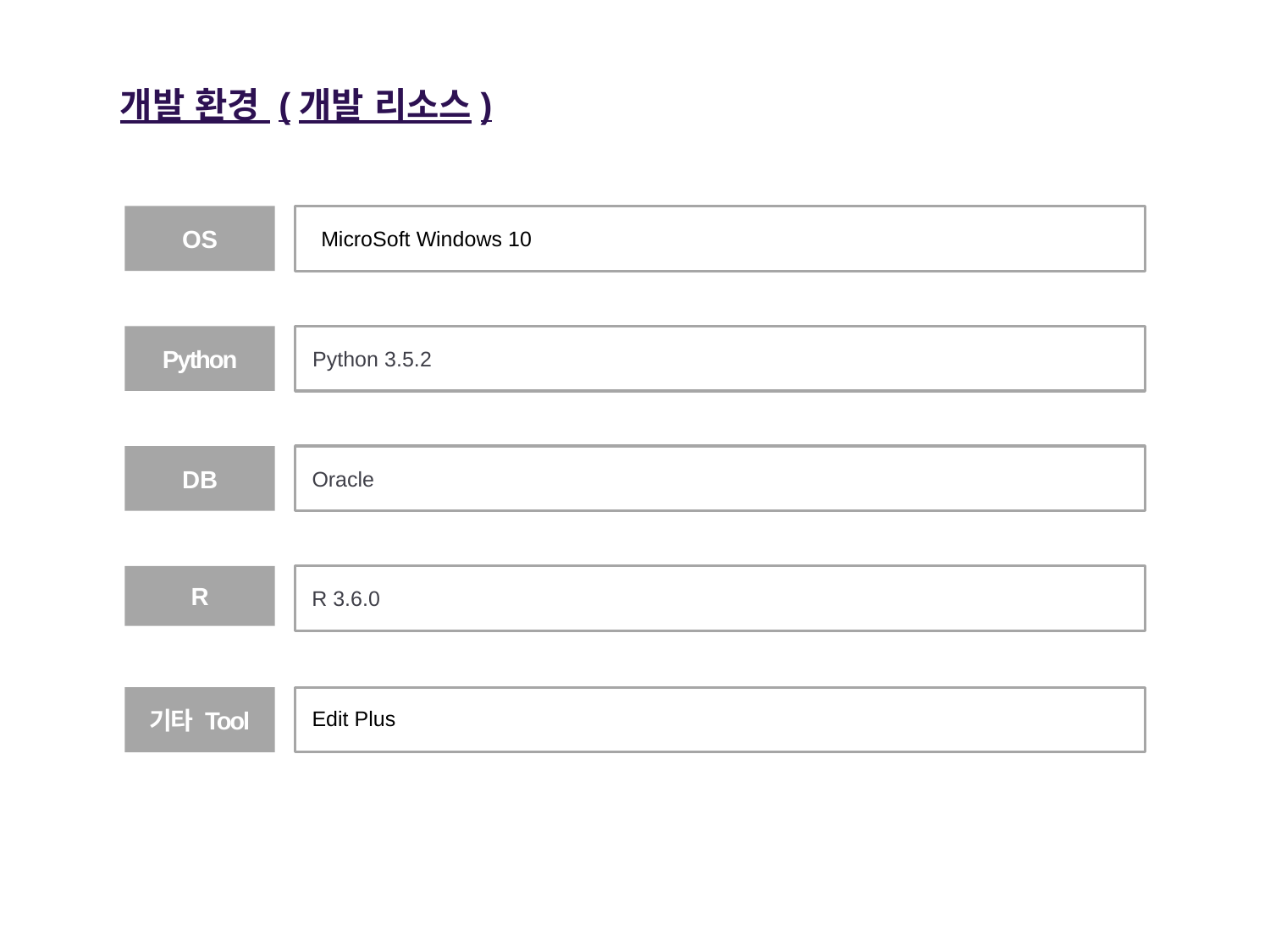

개발 환경 (개발 리소스)
OS

MicroSoft Windows 10
Python

Python 3.5.2
DB

Oracle
R

R 3.6.0
기타 Tool

Edit Plus